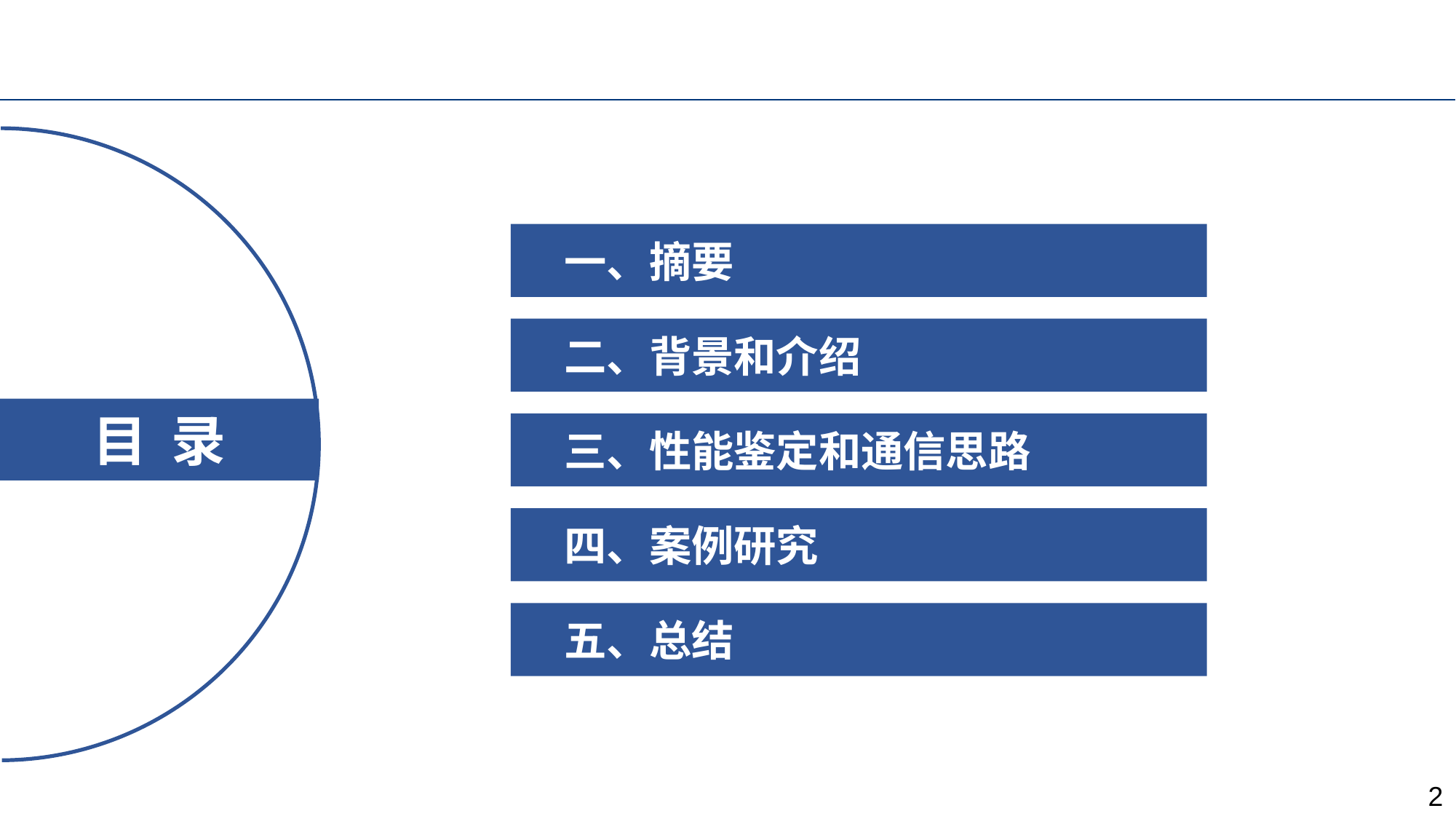

一、摘要
二、背景和介绍
三、性能鉴定和通信思路
四、案例研究
五、总结
目  录
2